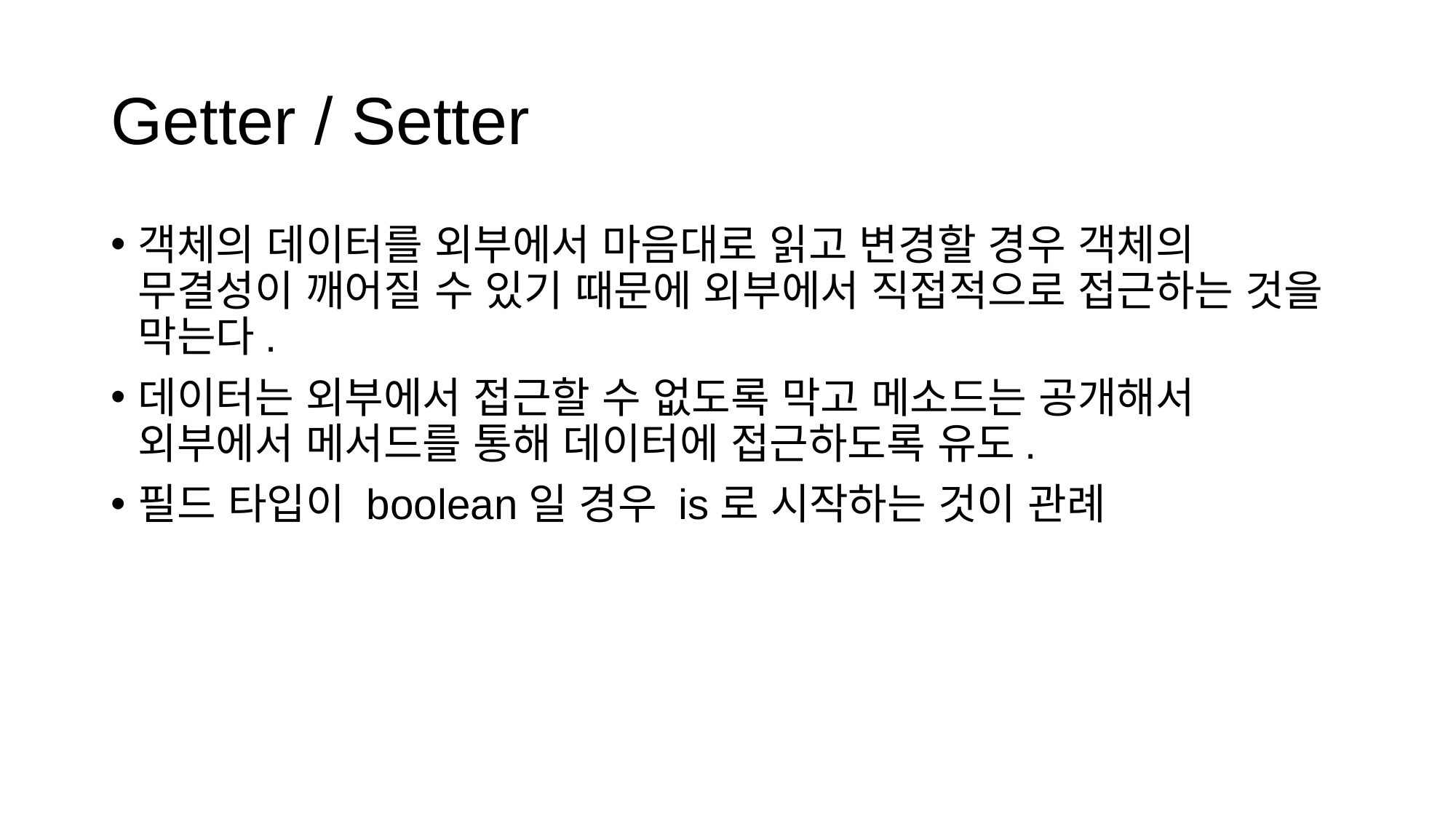

# Getter / Setter
객체의 데이터를 외부에서 마음대로 읽고 변경할 경우 객체의 무결성이 깨어질 수 있기 때문에 외부에서 직접적으로 접근하는 것을 막는다.
데이터는 외부에서 접근할 수 없도록 막고 메소드는 공개해서 외부에서 메서드를 통해 데이터에 접근하도록 유도.
필드 타입이 boolean일 경우 is로 시작하는 것이 관례